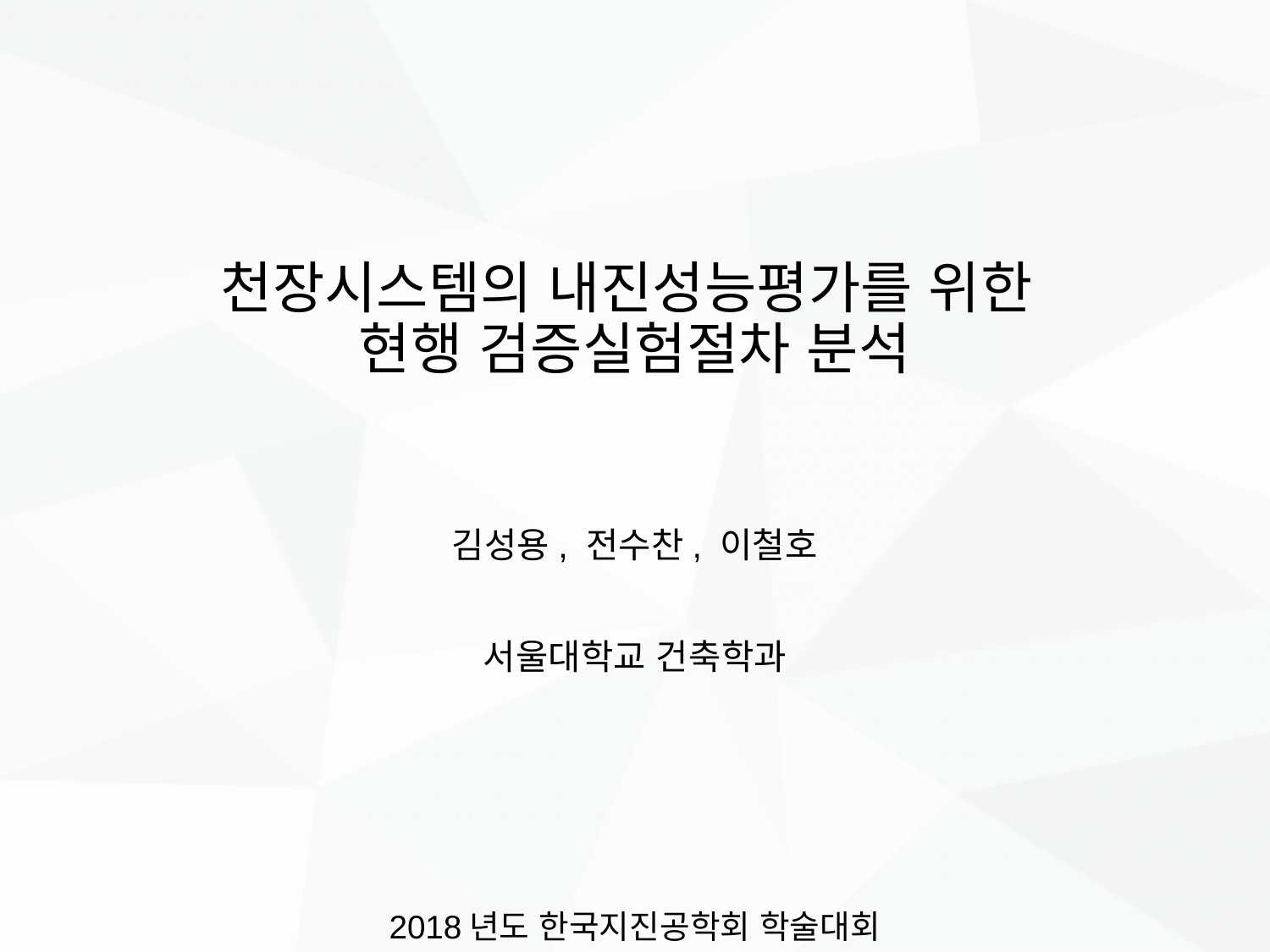

# 천장시스템의 내진성능평가를 위한 현행 검증실험절차 분석
김성용, 전수찬, 이철호

서울대학교 건축학과
2018년도 한국지진공학회 학술대회